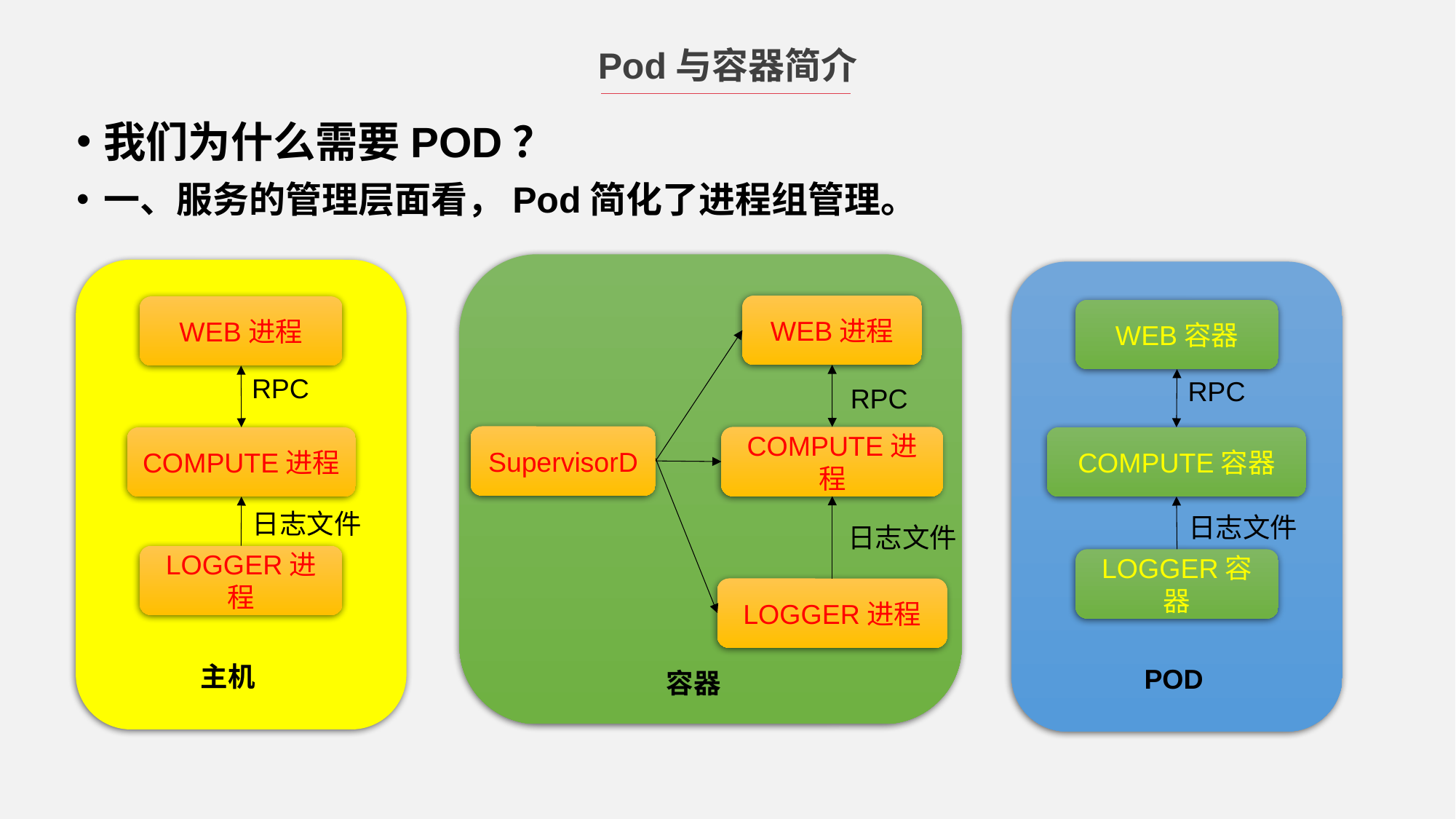

Pod与容器简介
我们为什么需要POD？
一、服务的管理层面看，Pod简化了进程组管理。

WEB进程
WEB进程
WEB容器
RPC
RPC
RPC
SupervisorD
COMPUTE进程
COMPUTE进程
COMPUTE容器
日志文件
日志文件
日志文件
LOGGER进程
LOGGER容器
LOGGER进程
主机
POD
容器